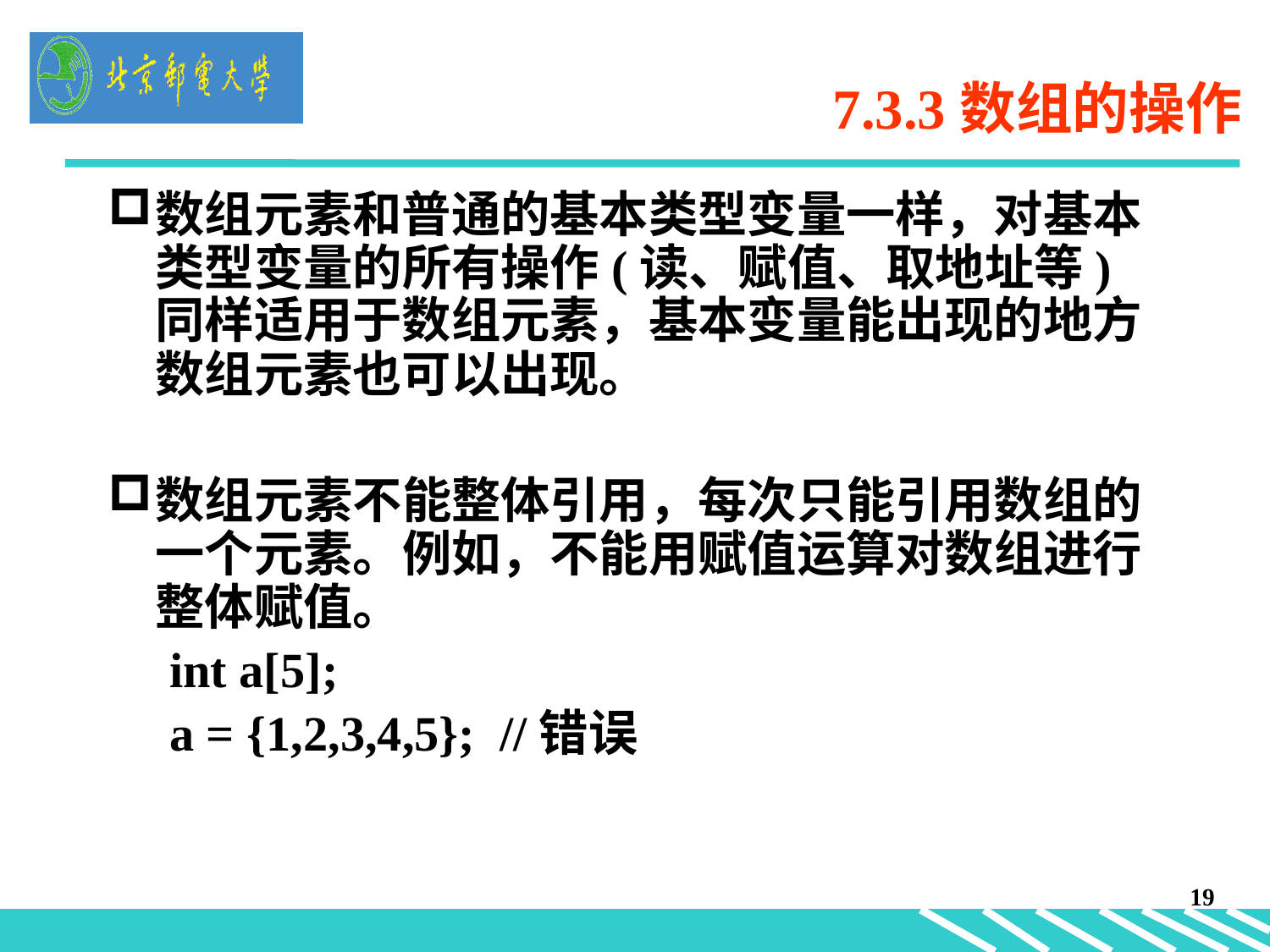

# 7.3.3数组的操作
数组元素和普通的基本类型变量一样，对基本类型变量的所有操作(读、赋值、取地址等)同样适用于数组元素，基本变量能出现的地方数组元素也可以出现。

数组元素不能整体引用，每次只能引用数组的一个元素。例如，不能用赋值运算对数组进行整体赋值。
     int a[5];
     a = {1,2,3,4,5};  //错误

19